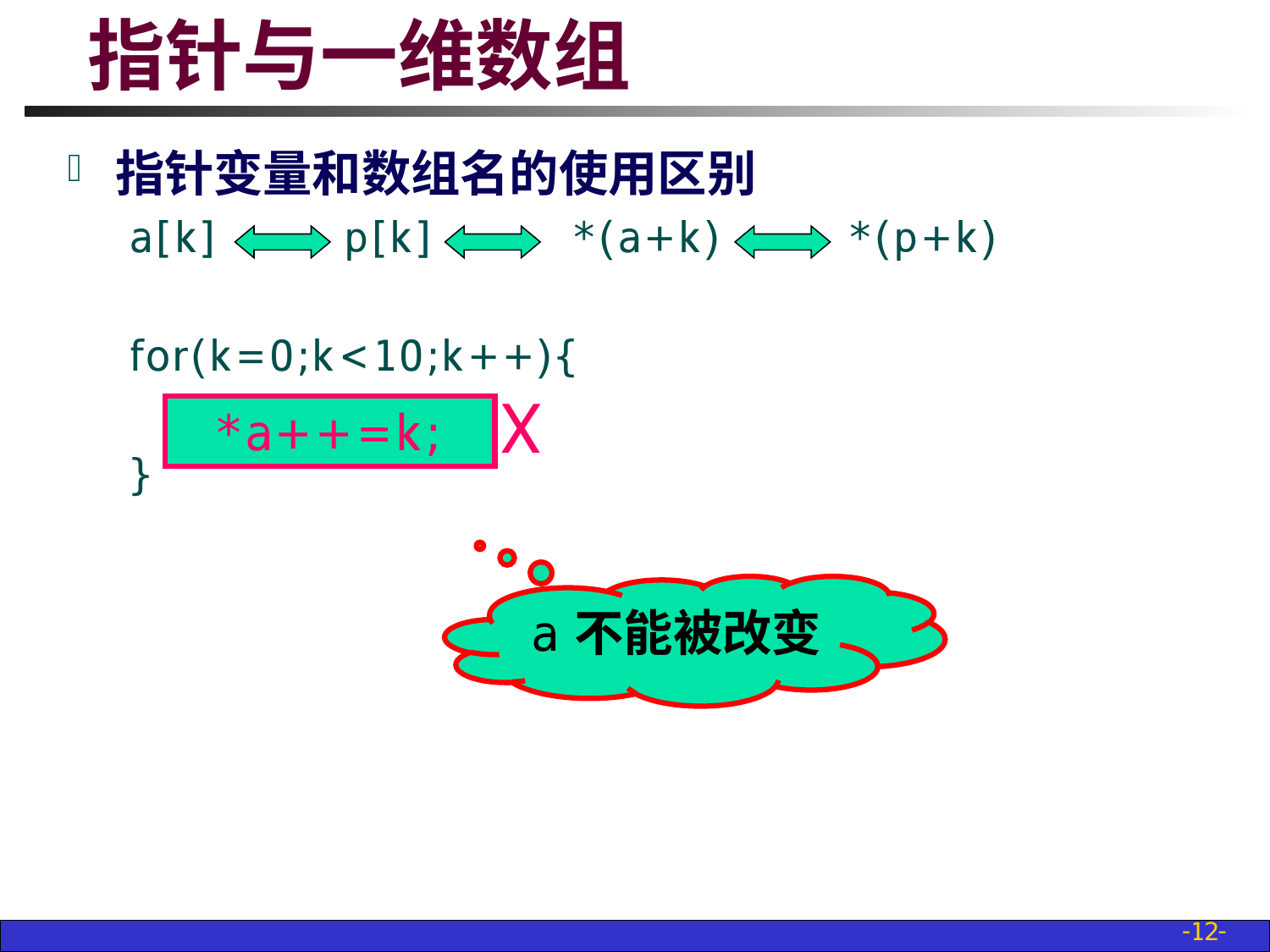

# 指针与一维数组
指针变量和数组名的使用区别
a[k]          p[k]           *(a+k)          *(p+k)

for(k=0;k<10;k++){
	*p++=k;
}

*a++=k;
X
a不能被改变
-12-